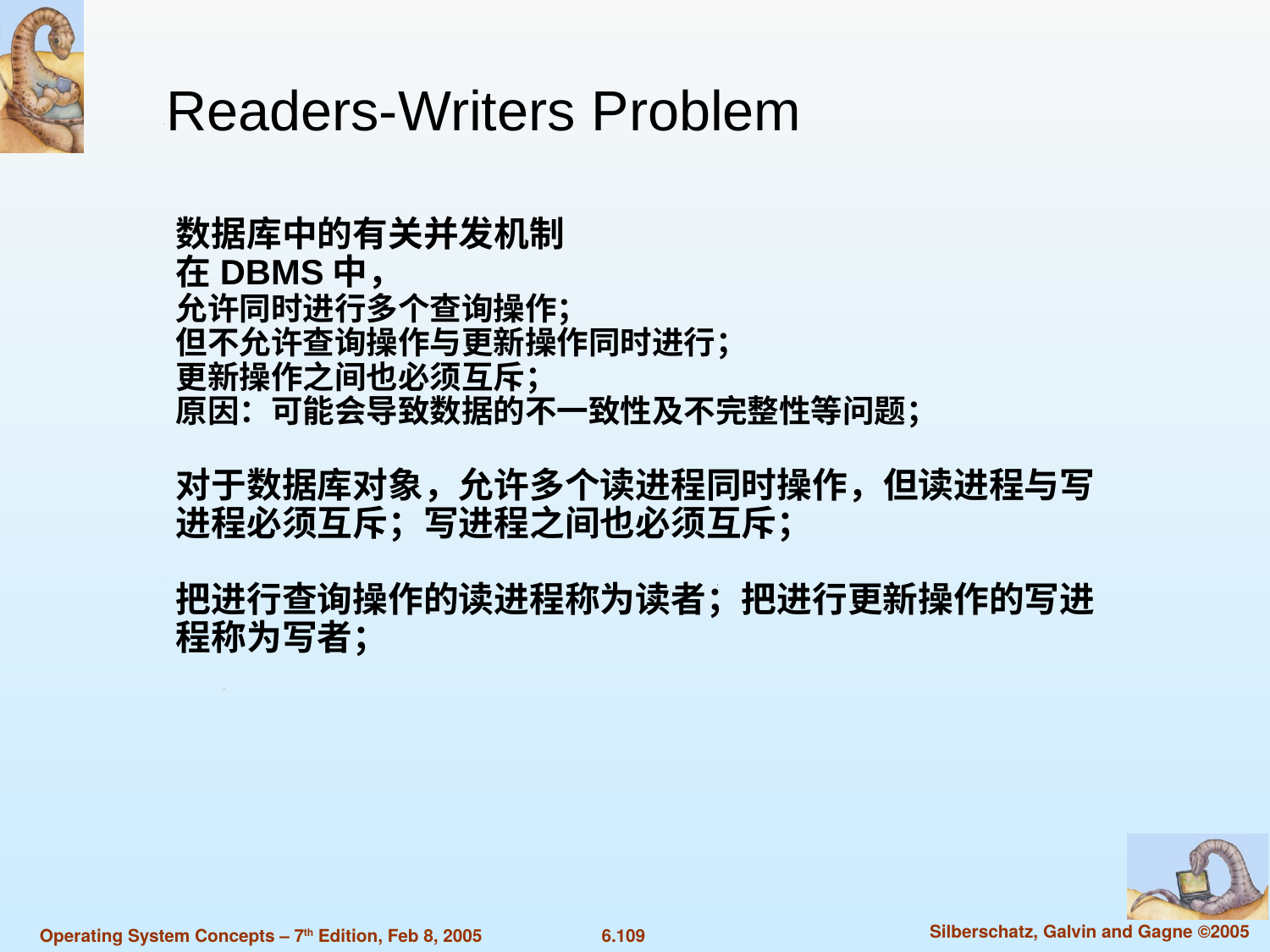

Readers-Writers Problem
数据库中的有关并发机制
在DBMS中，
允许同时进行多个查询操作；
但不允许查询操作与更新操作同时进行；
更新操作之间也必须互斥；
原因：可能会导致数据的不一致性及不完整性等问题；

对于数据库对象，允许多个读进程同时操作，但读进程与写进程必须互斥；写进程之间也必须互斥；

把进行查询操作的读进程称为读者；把进行更新操作的写进程称为写者；